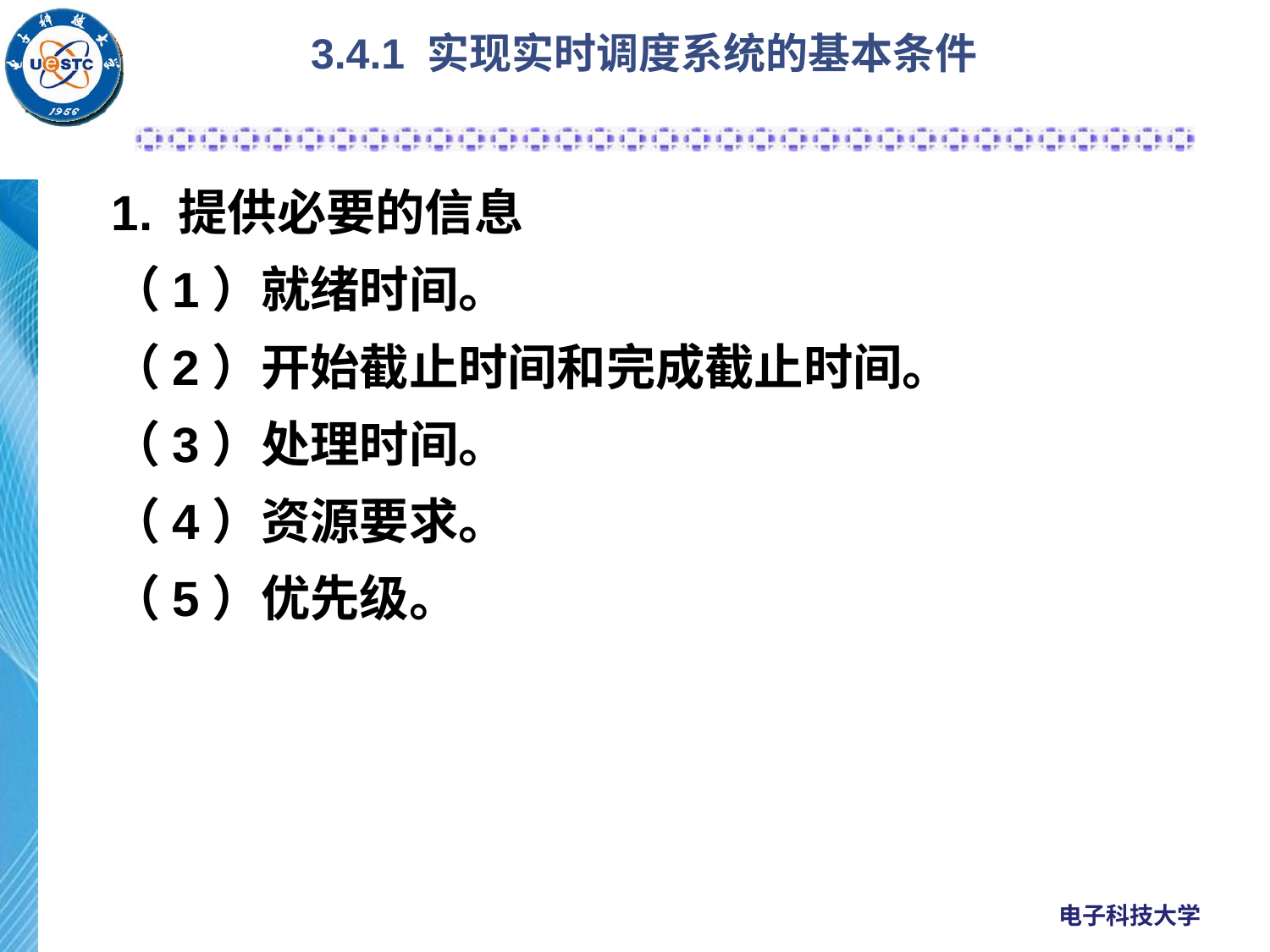

# 3.4.1 实现实时调度系统的基本条件
1. 提供必要的信息
（1）就绪时间。
（2）开始截止时间和完成截止时间。
（3）处理时间。
（4）资源要求。
（5）优先级。